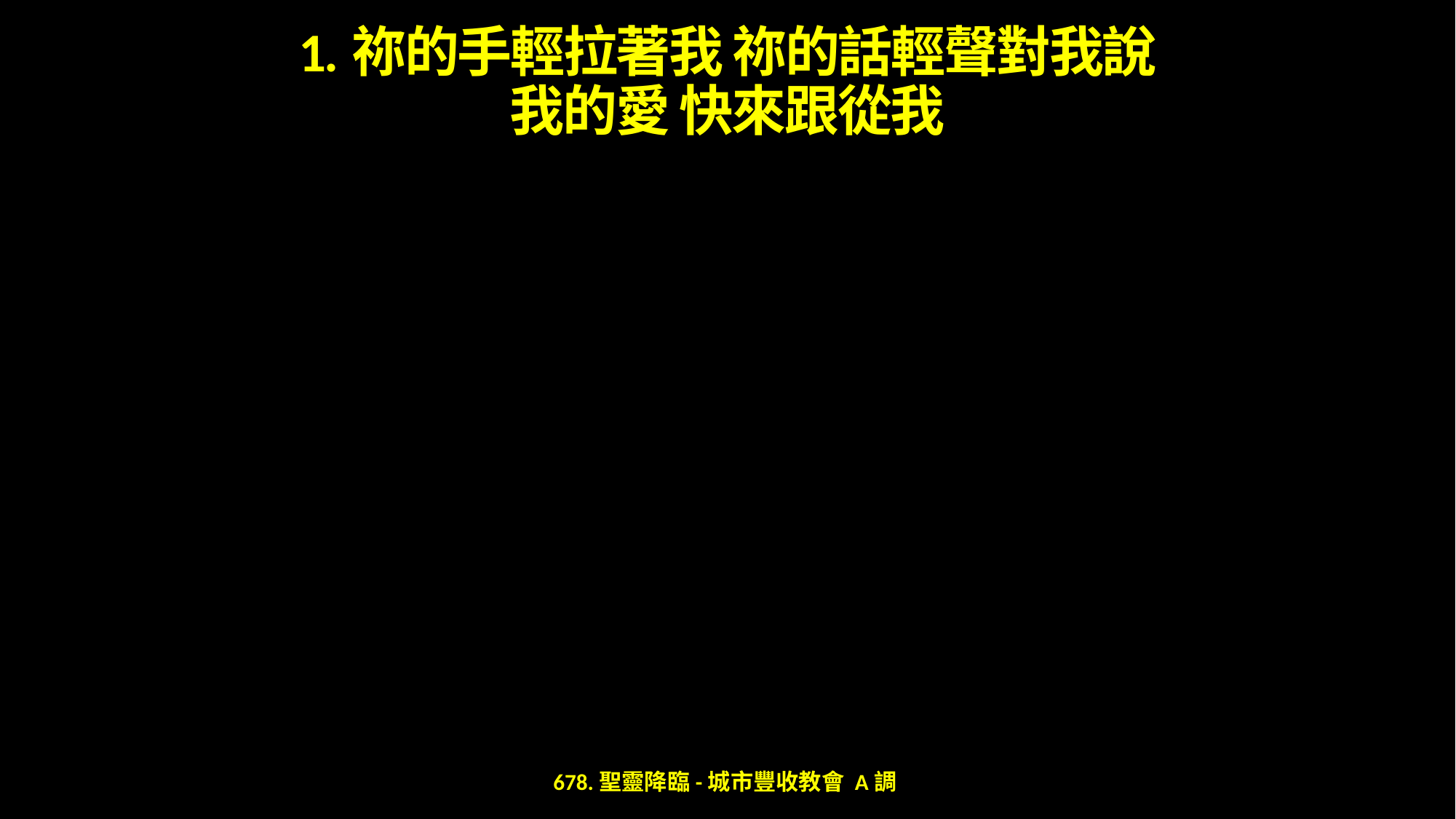

1.祢的手輕拉著我 祢的話輕聲對我說
我的愛 快來跟從我
678.聖靈降臨-城市豐收教會 A調